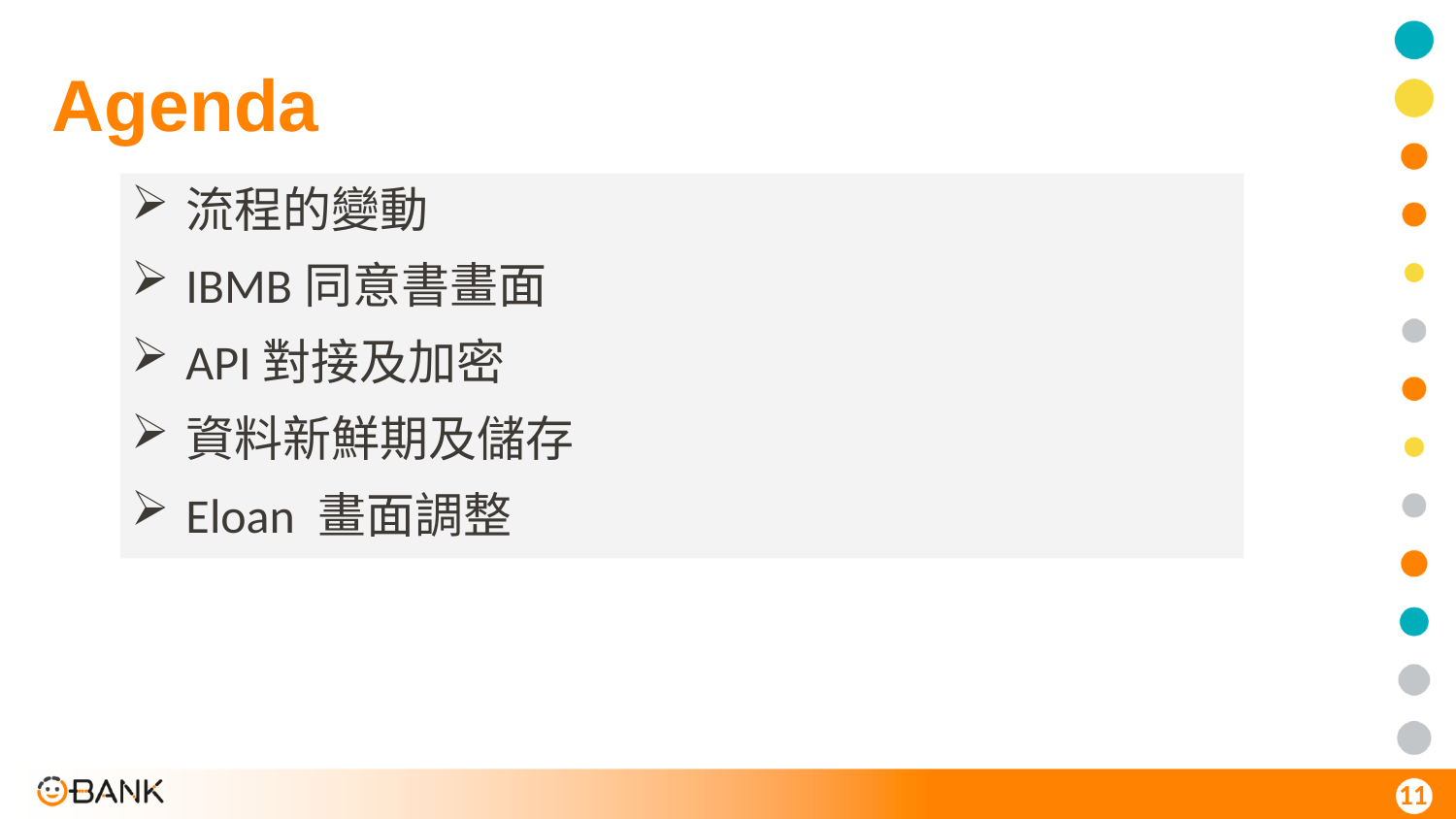

# Agenda
流程的變動
IBMB同意書畫面
API對接及加密
資料新鮮期及儲存
Eloan 畫面調整